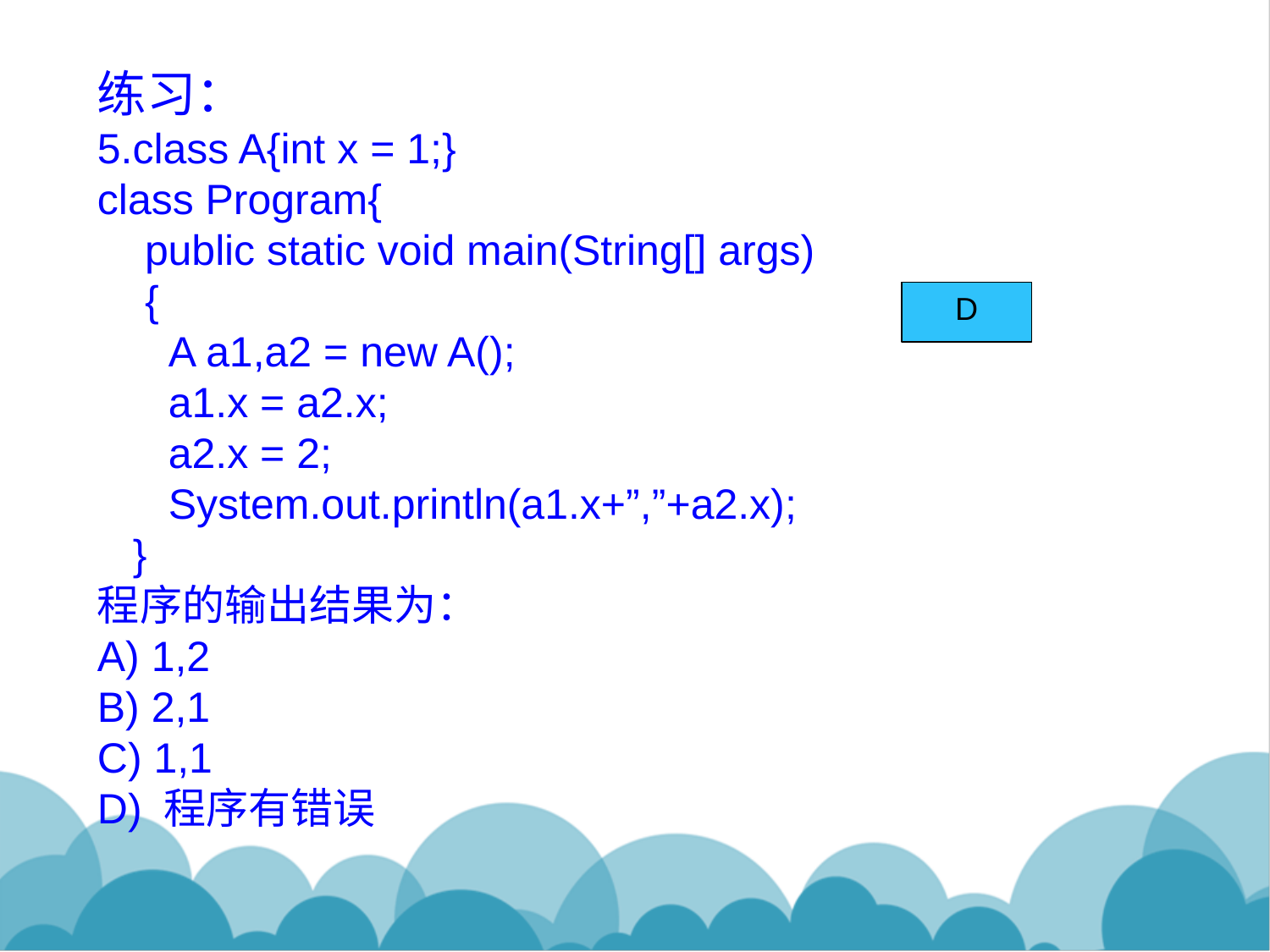

练习：
5.class A{int x = 1;}
class Program{
    public static void main(String[] args)
    {
      A a1,a2 = new A();
      a1.x = a2.x;
      a2.x = 2;
      System.out.println(a1.x+”,”+a2.x);
   }
程序的输出结果为：
A) 1,2
B) 2,1
C) 1,1
D) 程序有错误
D